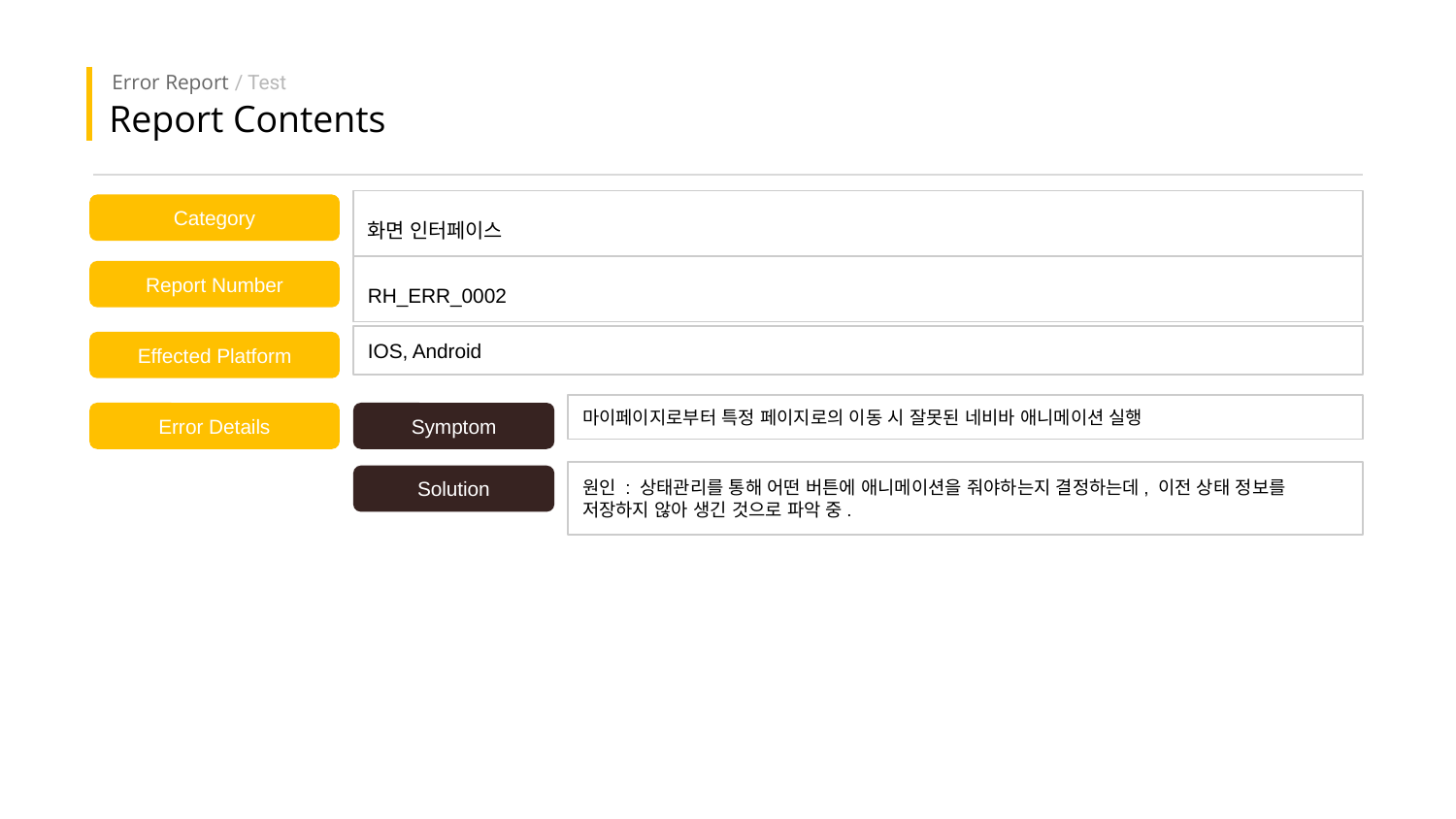

Error Report / Test
Report Contents

화면 인터페이스
Category
RH_ERR_0002
Report Number
IOS, Android
Effected Platform
마이페이지로부터 특정 페이지로의 이동 시 잘못된 네비바 애니메이션 실행
Symptom
Error Details
원인 : 상태관리를 통해 어떤 버튼에 애니메이션을 줘야하는지 결정하는데, 이전 상태 정보를 저장하지 않아 생긴 것으로 파악 중.
Solution